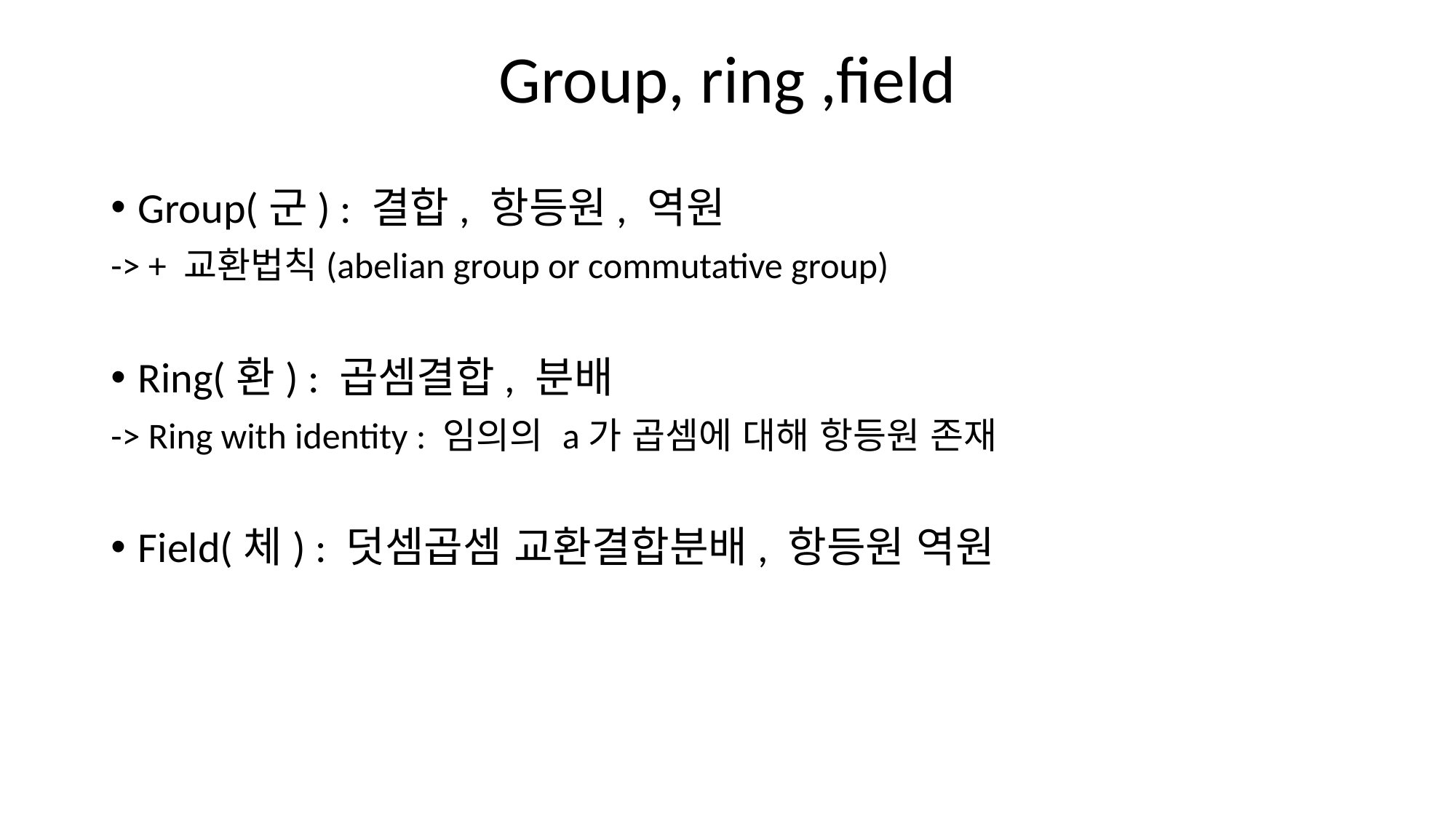

# Group, ring ,field
Group(군) : 결합, 항등원, 역원
-> + 교환법칙(abelian group or commutative group)

Ring(환) : 곱셈결합, 분배
-> Ring with identity : 임의의 a가 곱셈에 대해 항등원 존재

Field(체) : 덧셈곱셈 교환결합분배, 항등원 역원